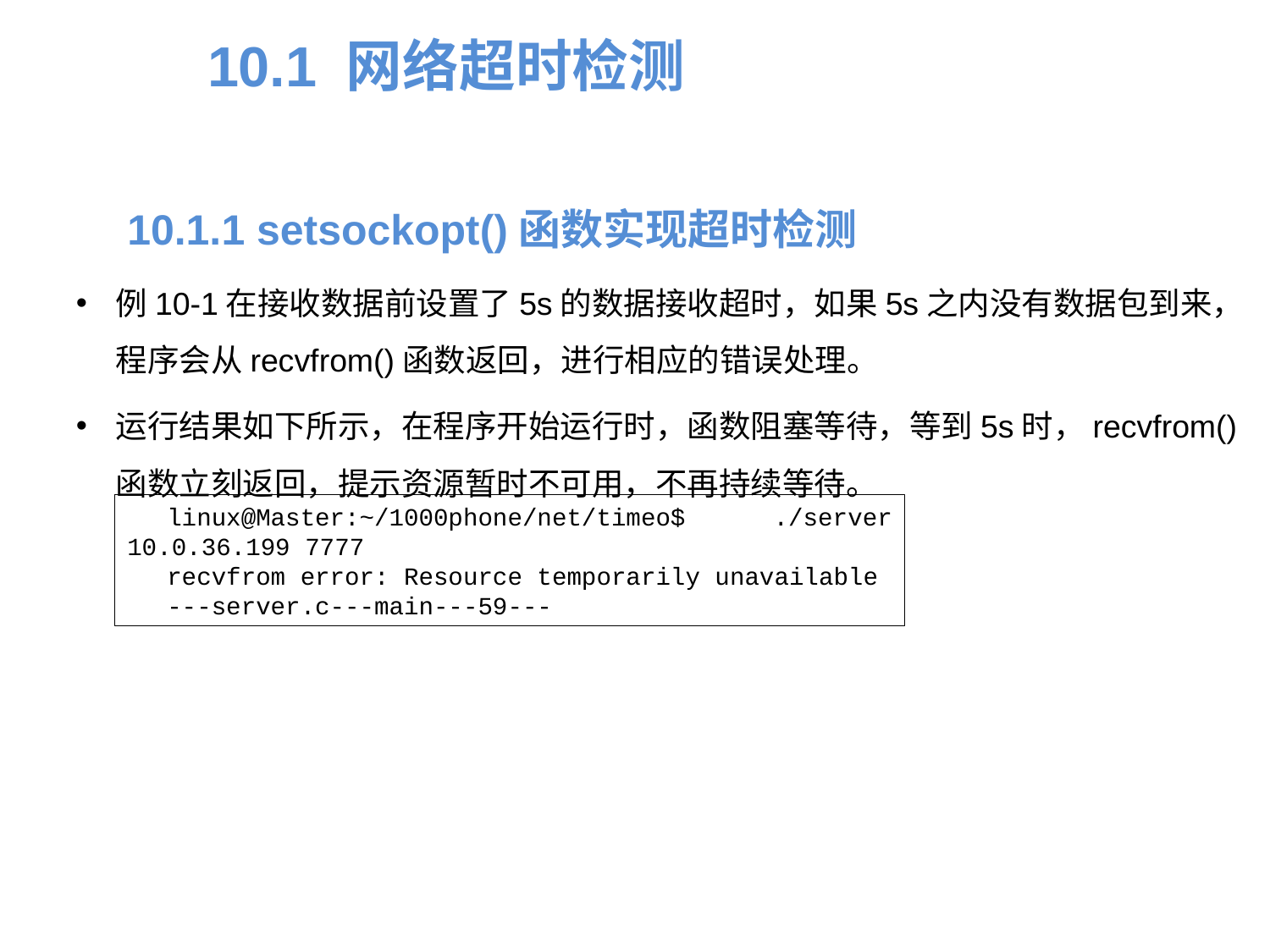

10.1 网络超时检测
10.1.1 setsockopt()函数实现超时检测
例10-1在接收数据前设置了5s的数据接收超时，如果5s之内没有数据包到来，程序会从recvfrom()函数返回，进行相应的错误处理。
运行结果如下所示，在程序开始运行时，函数阻塞等待，等到5s时，recvfrom()函数立刻返回，提示资源暂时不可用，不再持续等待。
linux@Master:~/1000phone/net/timeo$ ./server 10.0.36.199 7777
recvfrom error: Resource temporarily unavailable
---server.c---main---59---